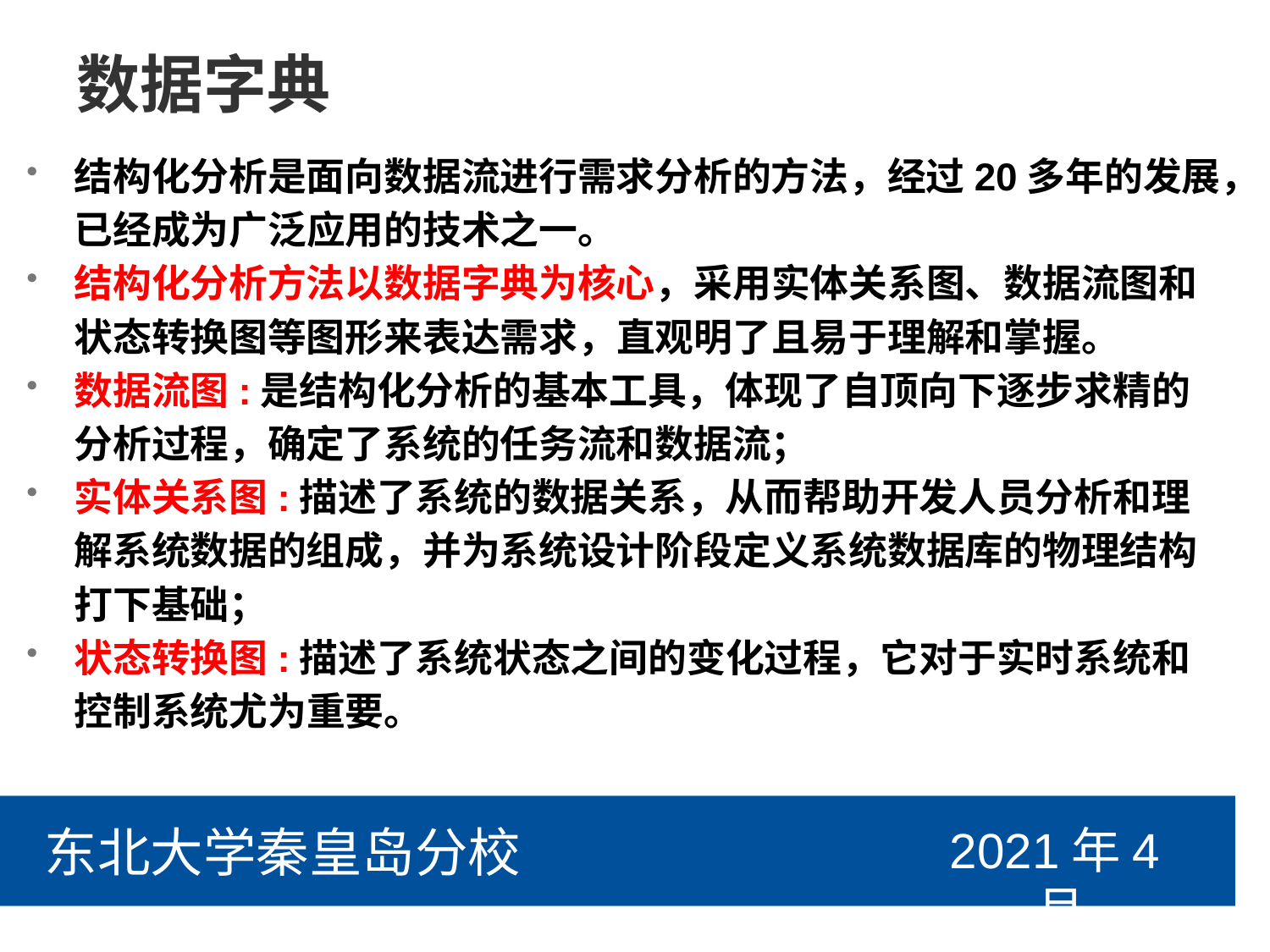

# 数据字典
结构化分析是面向数据流进行需求分析的方法，经过20多年的发展，已经成为广泛应用的技术之一。
结构化分析方法以数据字典为核心，采用实体关系图、数据流图和状态转换图等图形来表达需求，直观明了且易于理解和掌握。
数据流图:是结构化分析的基本工具，体现了自顶向下逐步求精的分析过程，确定了系统的任务流和数据流；
实体关系图:描述了系统的数据关系，从而帮助开发人员分析和理解系统数据的组成，并为系统设计阶段定义系统数据库的物理结构打下基础；
状态转换图:描述了系统状态之间的变化过程，它对于实时系统和控制系统尤为重要。